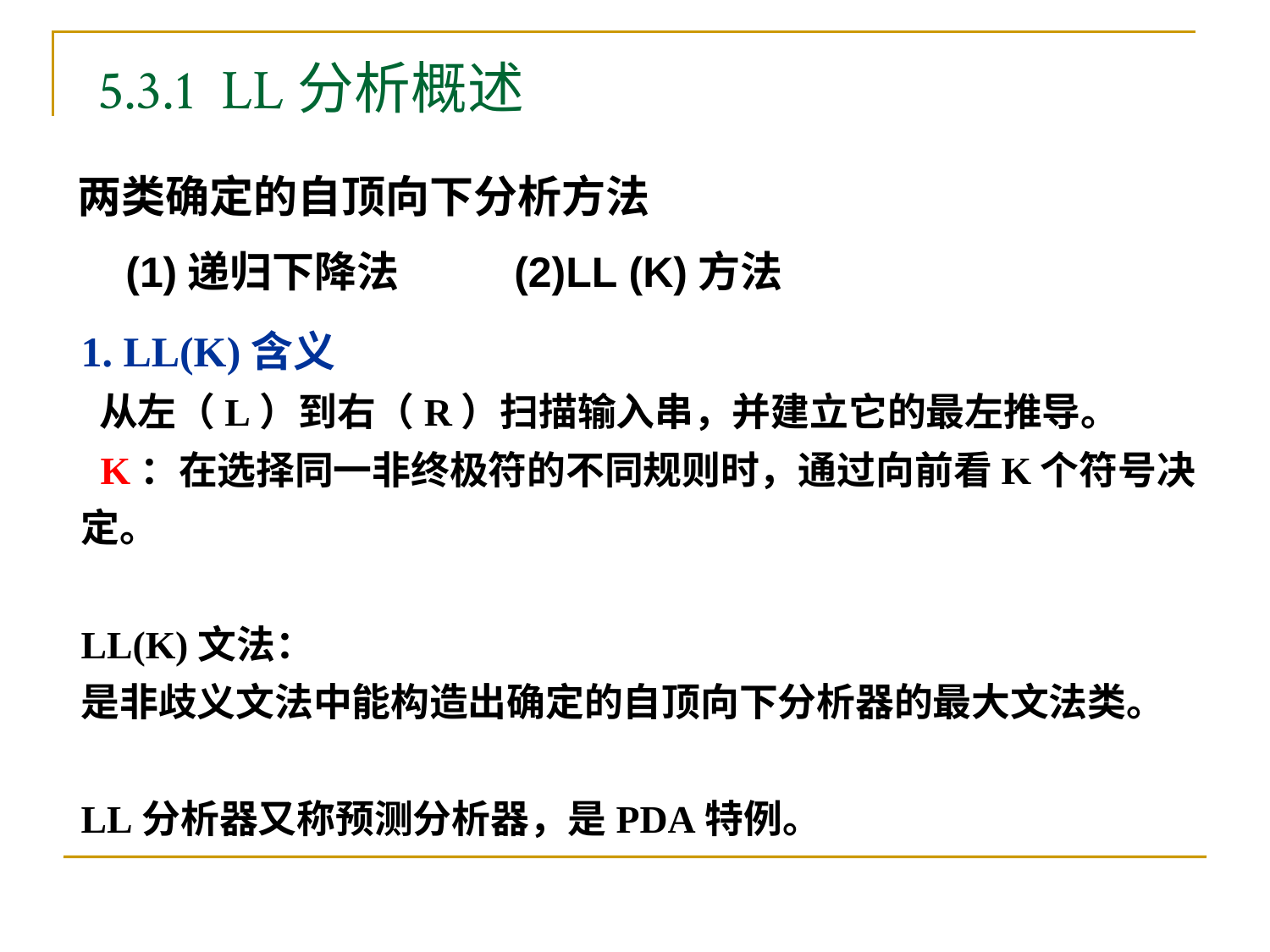

# 5.3.1  LL分析概述
两类确定的自顶向下分析方法
(1)递归下降法           (2)LL (K)方法
1. LL(K)含义
 从左（L）到右（R）扫描输入串，并建立它的最左推导。
  K：在选择同一非终极符的不同规则时，通过向前看K个符号决定。

LL(K)文法：
是非歧义文法中能构造出确定的自顶向下分析器的最大文法类。

LL分析器又称预测分析器，是PDA特例。
39